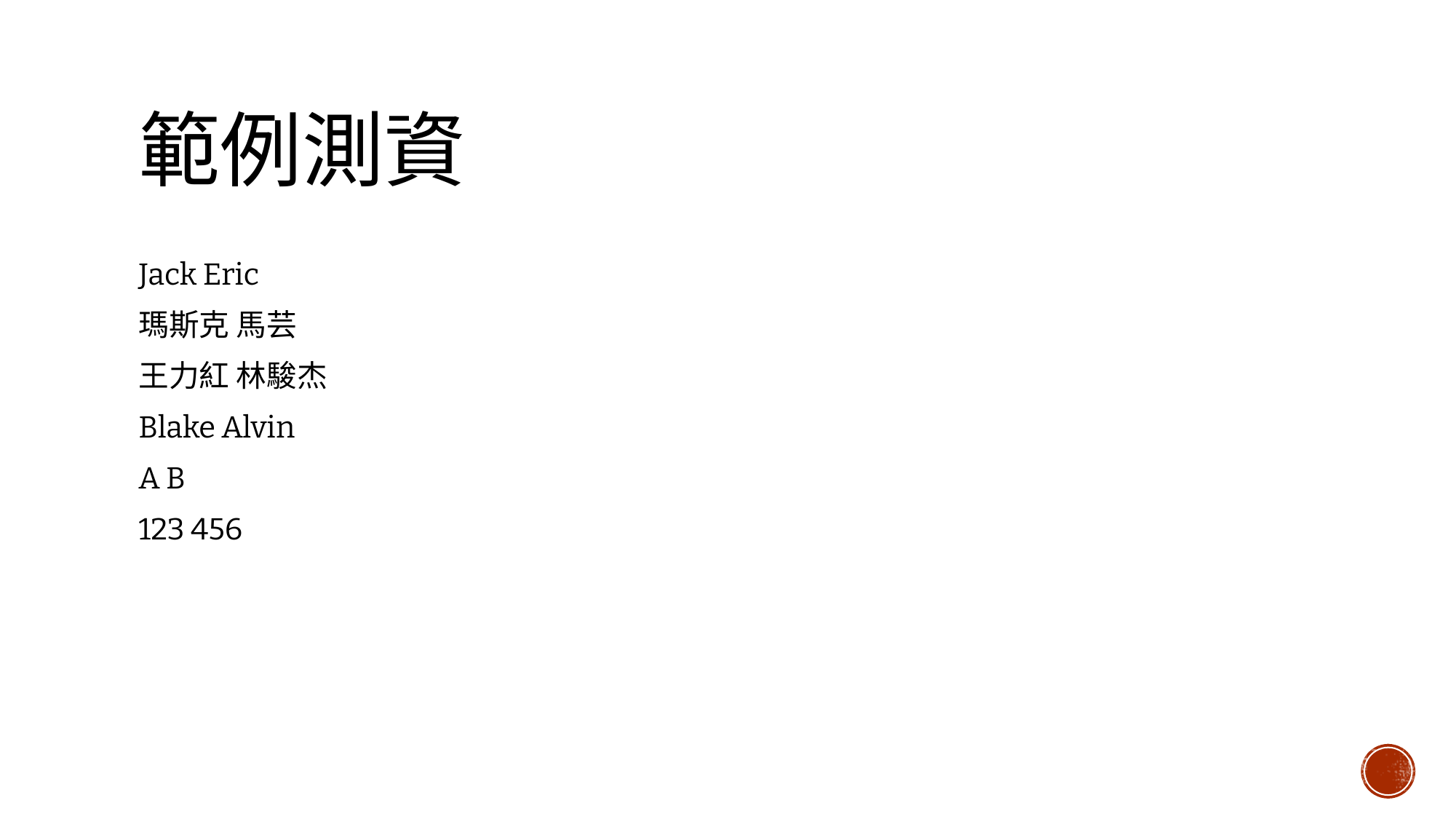

# 範例測資
Jack Eric
瑪斯克 馬芸
王力紅 林駿杰
Blake Alvin
A B
123 456